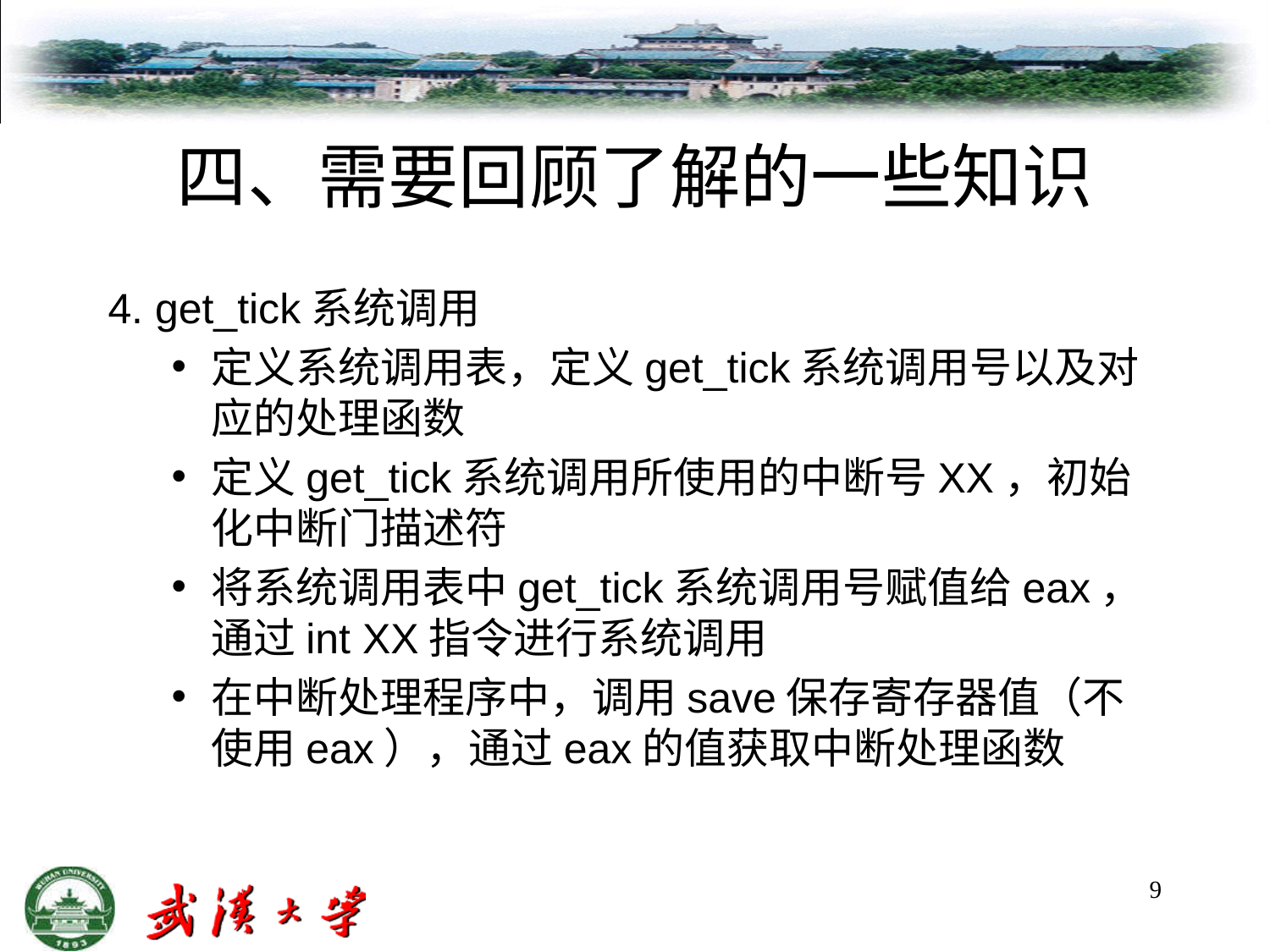

# 四、需要回顾了解的一些知识
4. get_tick系统调用
定义系统调用表，定义get_tick系统调用号以及对应的处理函数
定义get_tick系统调用所使用的中断号XX，初始化中断门描述符
将系统调用表中get_tick系统调用号赋值给eax，通过int XX指令进行系统调用
在中断处理程序中，调用save保存寄存器值（不使用eax），通过eax的值获取中断处理函数

9